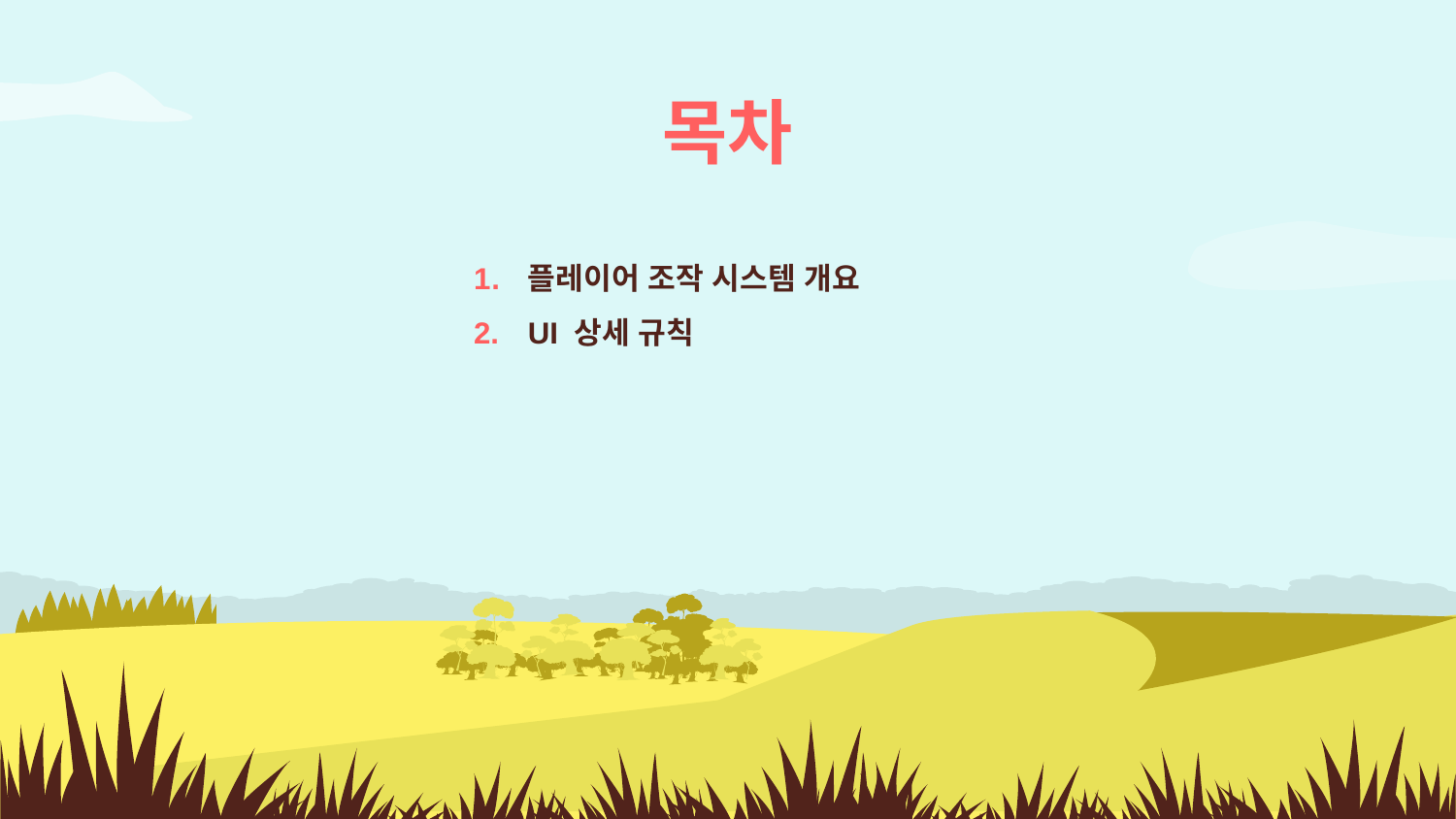

# 목차
플레이어 조작 시스템 개요
UI 상세 규칙